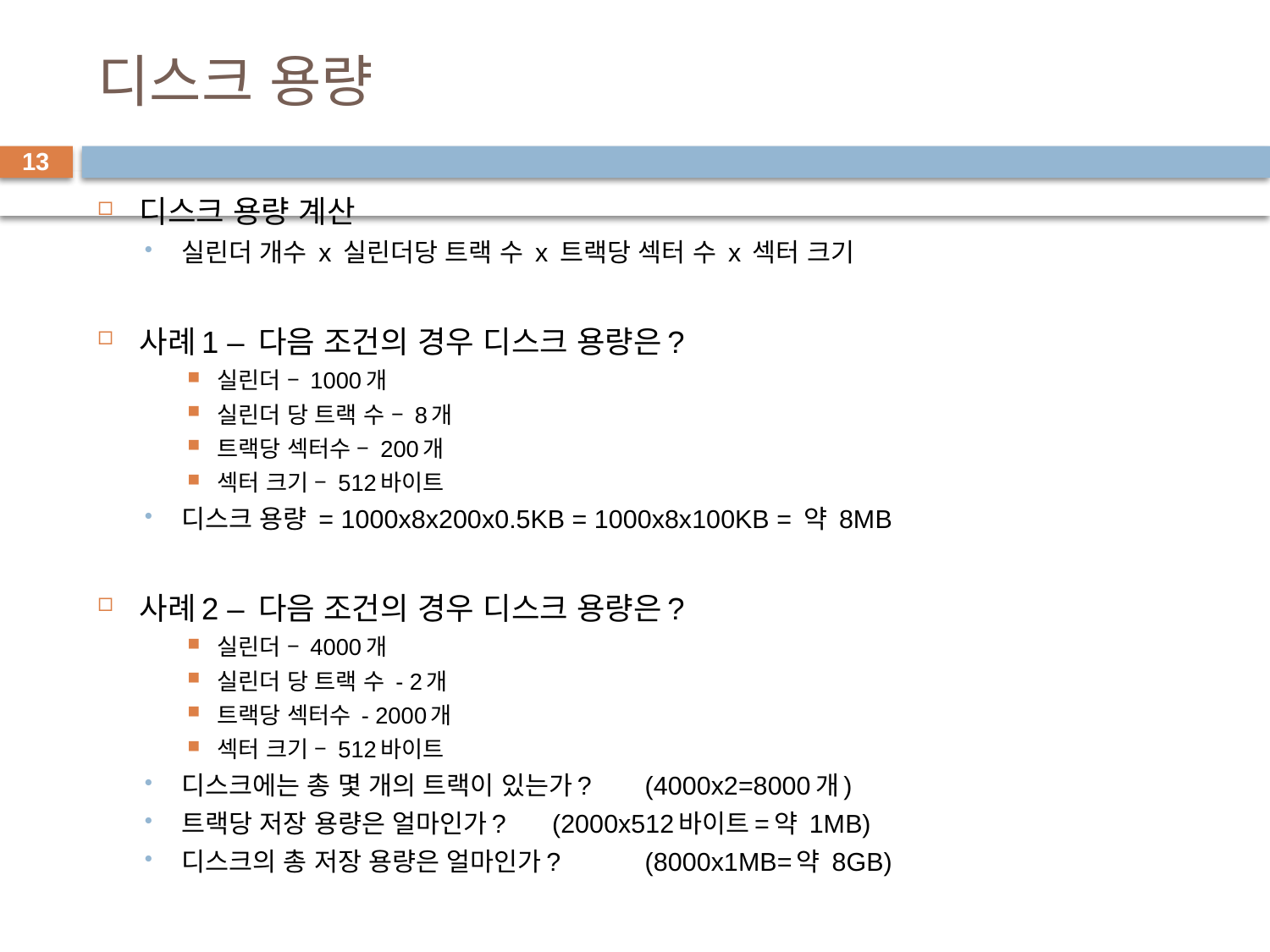

# 디스크 용량
13
디스크 용량 계산
실린더 개수 x 실린더당 트랙 수 x 트랙당 섹터 수 x 섹터 크기

사례1 – 다음 조건의 경우 디스크 용량은?
실린더 – 1000개
실린더 당 트랙 수 – 8개
트랙당 섹터수 – 200개
섹터 크기 – 512바이트
디스크 용량 = 1000x8x200x0.5KB = 1000x8x100KB = 약 8MB

사례2 – 다음 조건의 경우 디스크 용량은?
실린더 – 4000개
실린더 당 트랙 수 - 2개
트랙당 섹터수 - 2000개
섹터 크기 – 512바이트
디스크에는 총 몇 개의 트랙이 있는가? 	(4000x2=8000개)
트랙당 저장 용량은 얼마인가? 		(2000x512바이트=약 1MB)
디스크의 총 저장 용량은 얼마인가? 	(8000x1MB=약 8GB)